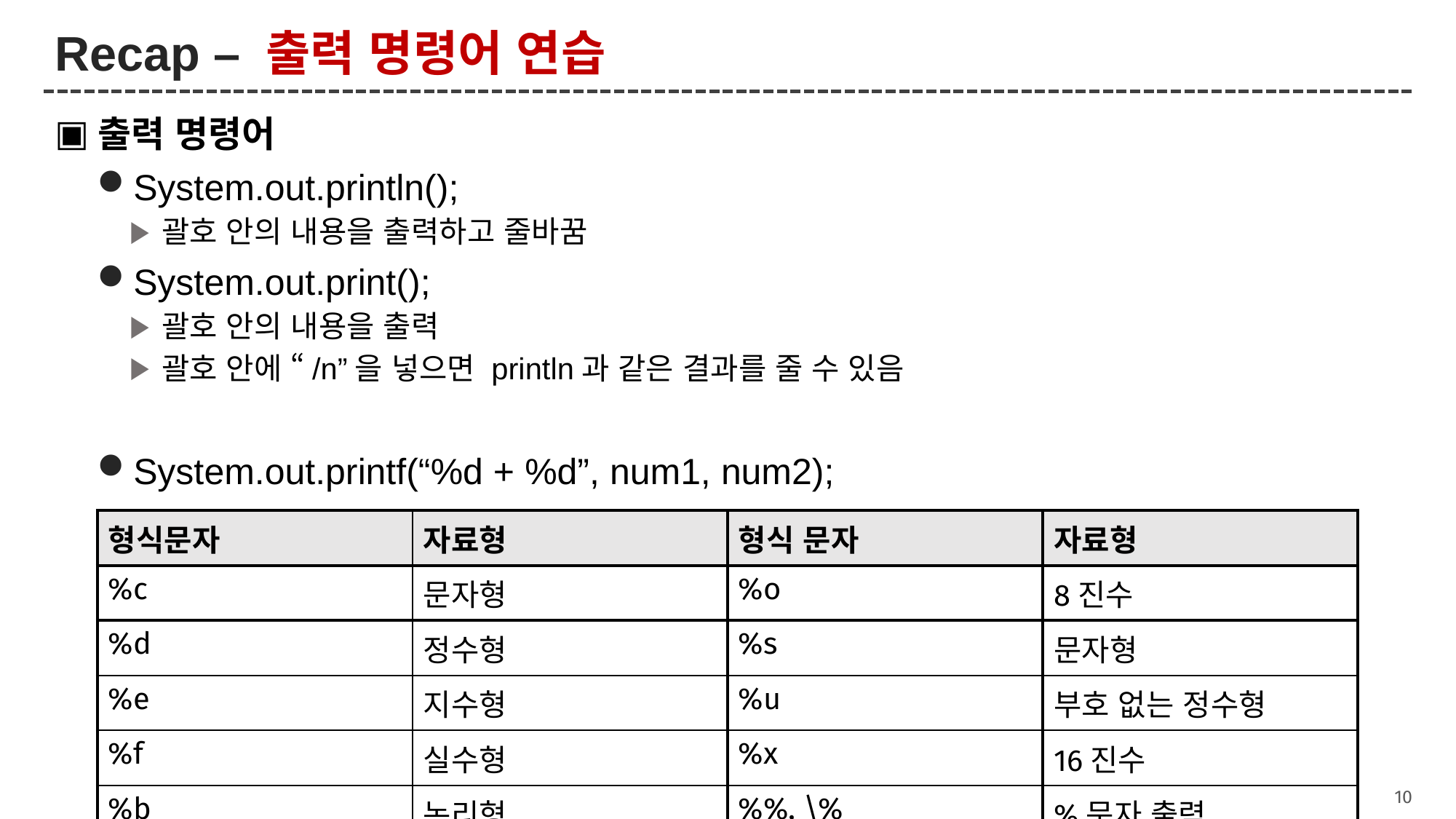

# Recap – 출력 명령어 연습
출력 명령어
System.out.println();
괄호 안의 내용을 출력하고 줄바꿈
System.out.print();
괄호 안의 내용을 출력
괄호 안에 “/n”을 넣으면 println과 같은 결과를 줄 수 있음

System.out.printf(“%d + %d”, num1, num2);
| 형식문자 | 자료형 | 형식 문자 | 자료형 |
| --- | --- | --- | --- |
| %c | 문자형 | %o | 8진수 |
| %d | 정수형 | %s | 문자형 |
| %e | 지수형 | %u | 부호 없는 정수형 |
| %f | 실수형 | %x | 16진수 |
| %b | 논리형 | %%, \% | %문자 출력 |